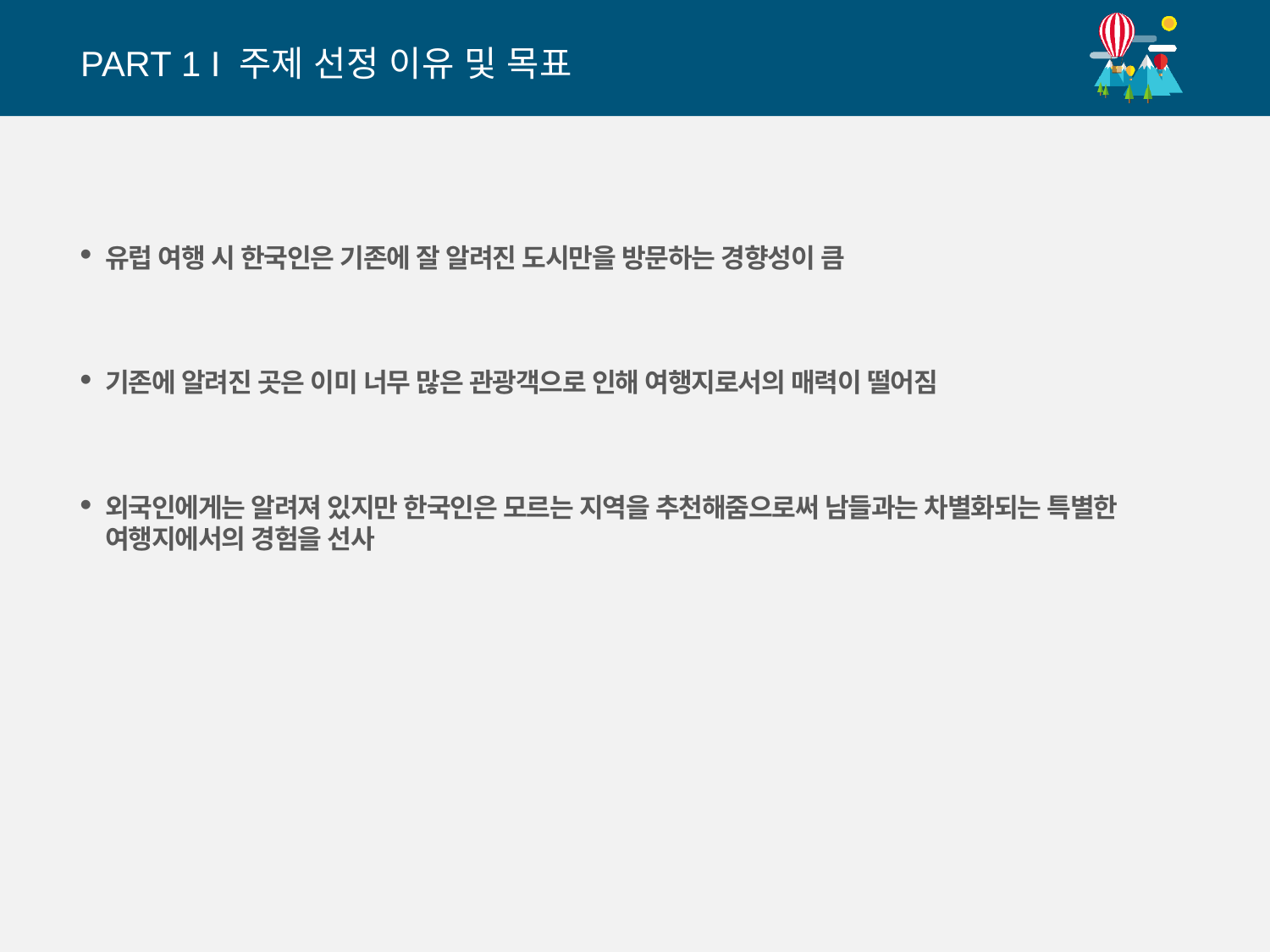

PART 1 I 주제 선정 이유 및 목표
유럽 여행 시 한국인은 기존에 잘 알려진 도시만을 방문하는 경향성이 큼
기존에 알려진 곳은 이미 너무 많은 관광객으로 인해 여행지로서의 매력이 떨어짐
외국인에게는 알려져 있지만 한국인은 모르는 지역을 추천해줌으로써 남들과는 차별화되는 특별한 여행지에서의 경험을 선사